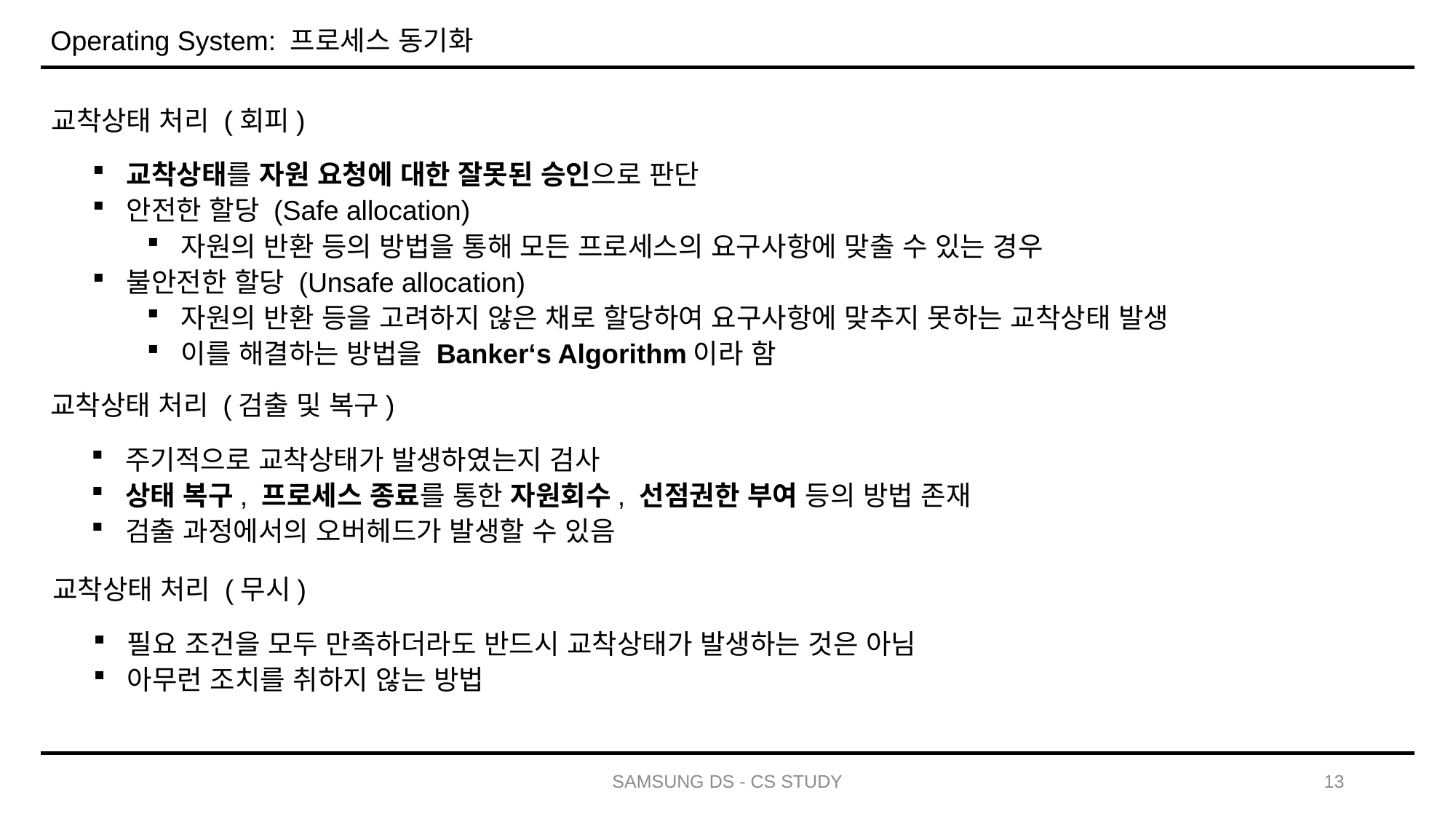

Operating System: 프로세스 동기화
교착상태 처리 (회피)
교착상태를 자원 요청에 대한 잘못된 승인으로 판단
안전한 할당 (Safe allocation)
자원의 반환 등의 방법을 통해 모든 프로세스의 요구사항에 맞출 수 있는 경우
불안전한 할당 (Unsafe allocation)
자원의 반환 등을 고려하지 않은 채로 할당하여 요구사항에 맞추지 못하는 교착상태 발생
이를 해결하는 방법을 Banker‘s Algorithm이라 함
교착상태 처리 (검출 및 복구)
주기적으로 교착상태가 발생하였는지 검사
상태 복구, 프로세스 종료를 통한 자원회수, 선점권한 부여 등의 방법 존재
검출 과정에서의 오버헤드가 발생할 수 있음
교착상태 처리 (무시)
필요 조건을 모두 만족하더라도 반드시 교착상태가 발생하는 것은 아님
아무런 조치를 취하지 않는 방법
SAMSUNG DS - CS STUDY
13